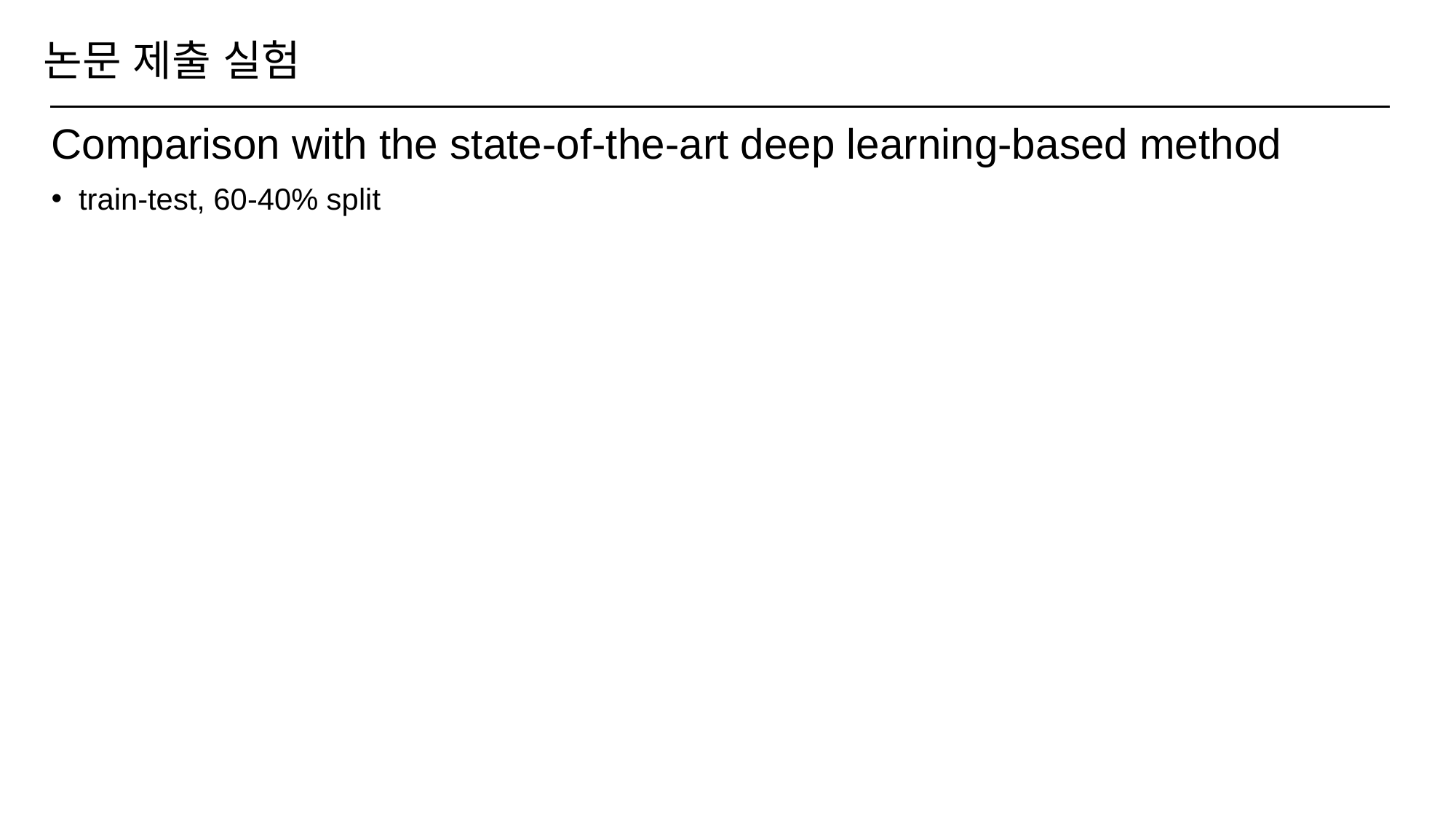

# 논문 제출 실험
Comparison with the state-of-the-art deep learning-based method
train-test, 60-40% split